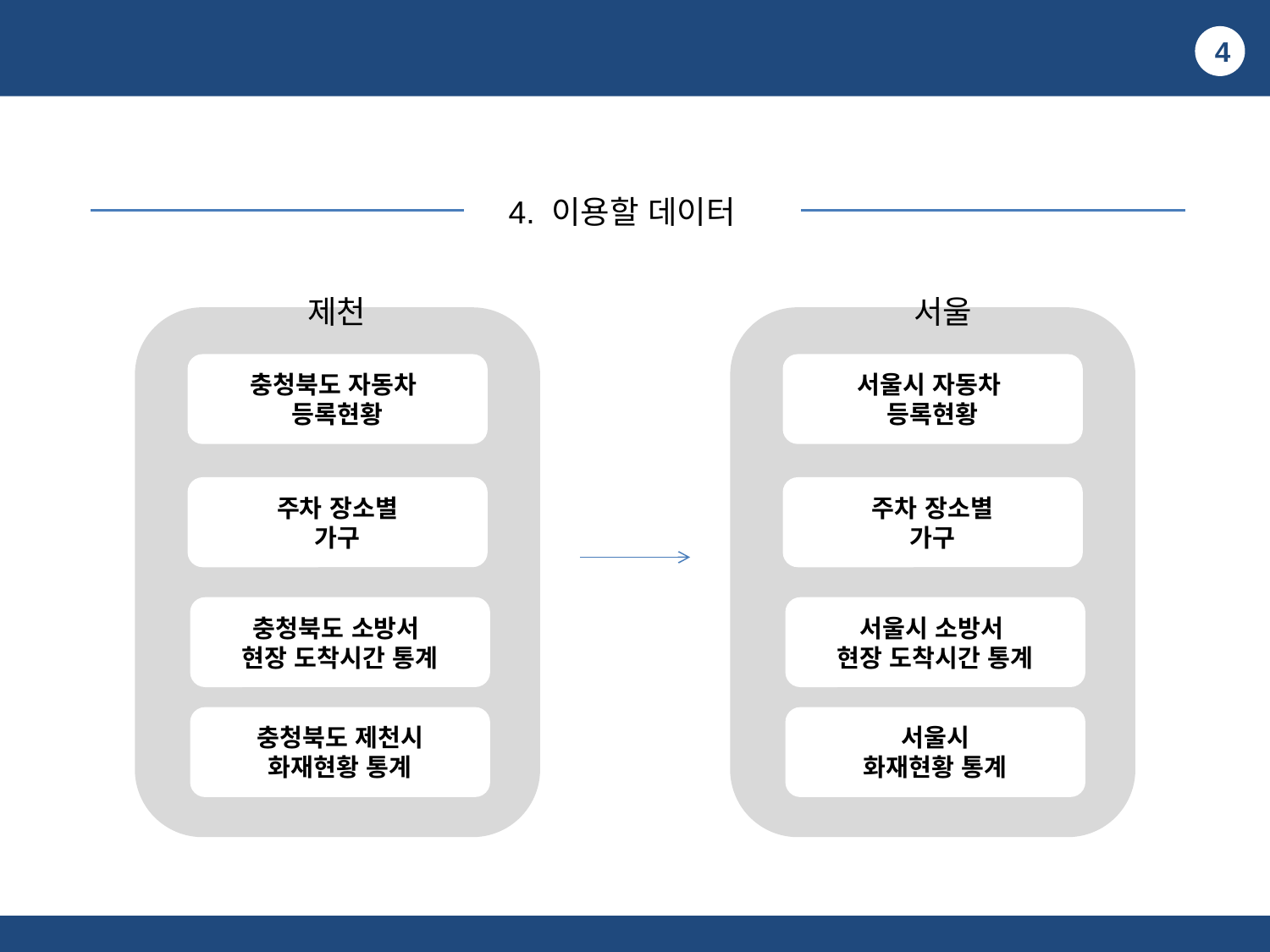

4
4. 이용할 데이터
제천
서울

충청북도 자동차
등록현황
서울시 자동차
등록현황

주차 장소별
가구
주차 장소별
가구
충청북도 소방서
현장 도착시간 통계
서울시 소방서
현장 도착시간 통계
충청북도 제천시
화재현황 통계
서울시
화재현황 통계